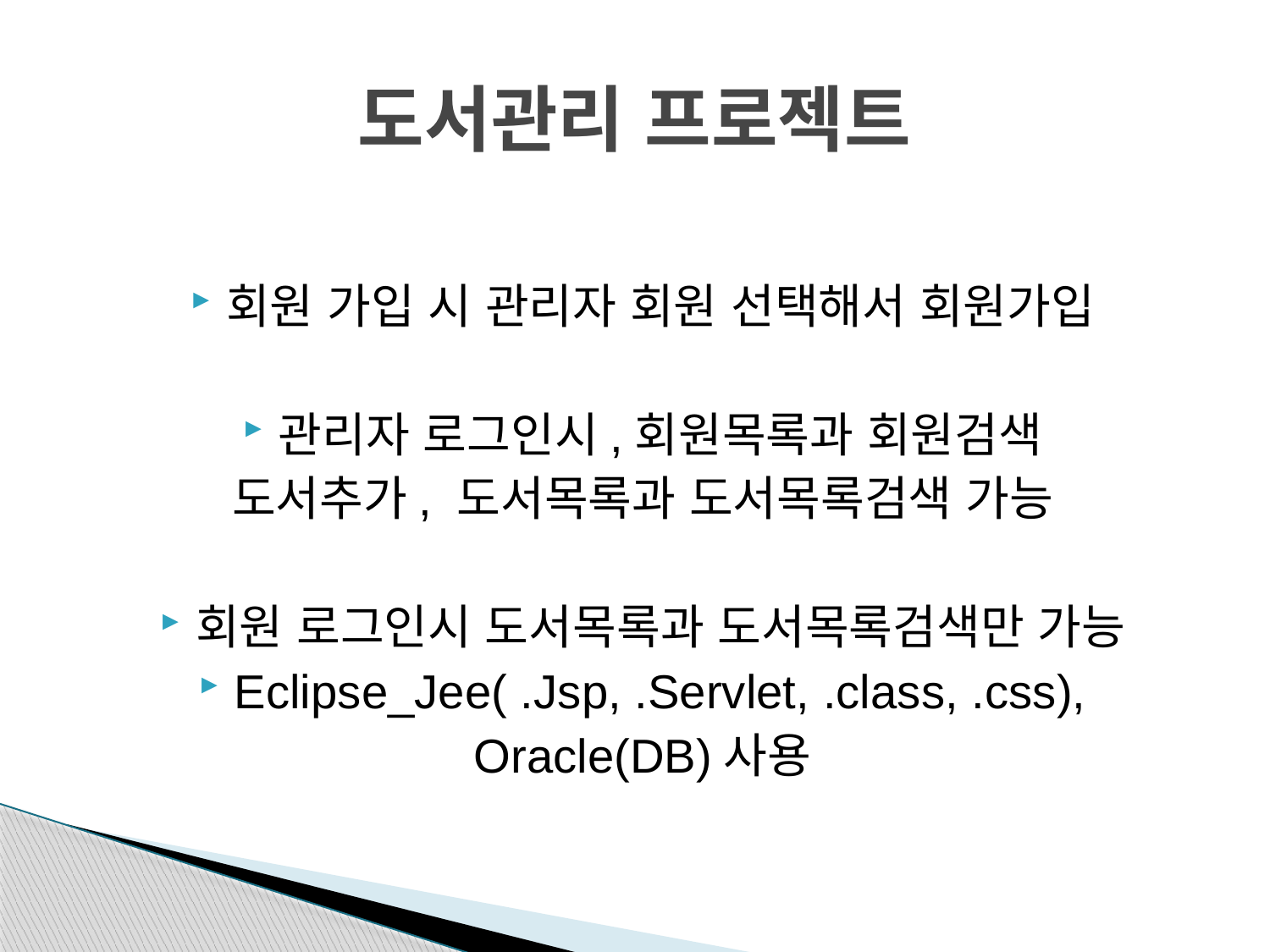

# 도서관리 프로젝트

회원 가입 시 관리자 회원 선택해서 회원가입

관리자 로그인시,회원목록과 회원검색
도서추가, 도서목록과 도서목록검색 가능

회원 로그인시 도서목록과 도서목록검색만 가능
Eclipse_Jee( .Jsp, .Servlet, .class, .css),
Oracle(DB)사용